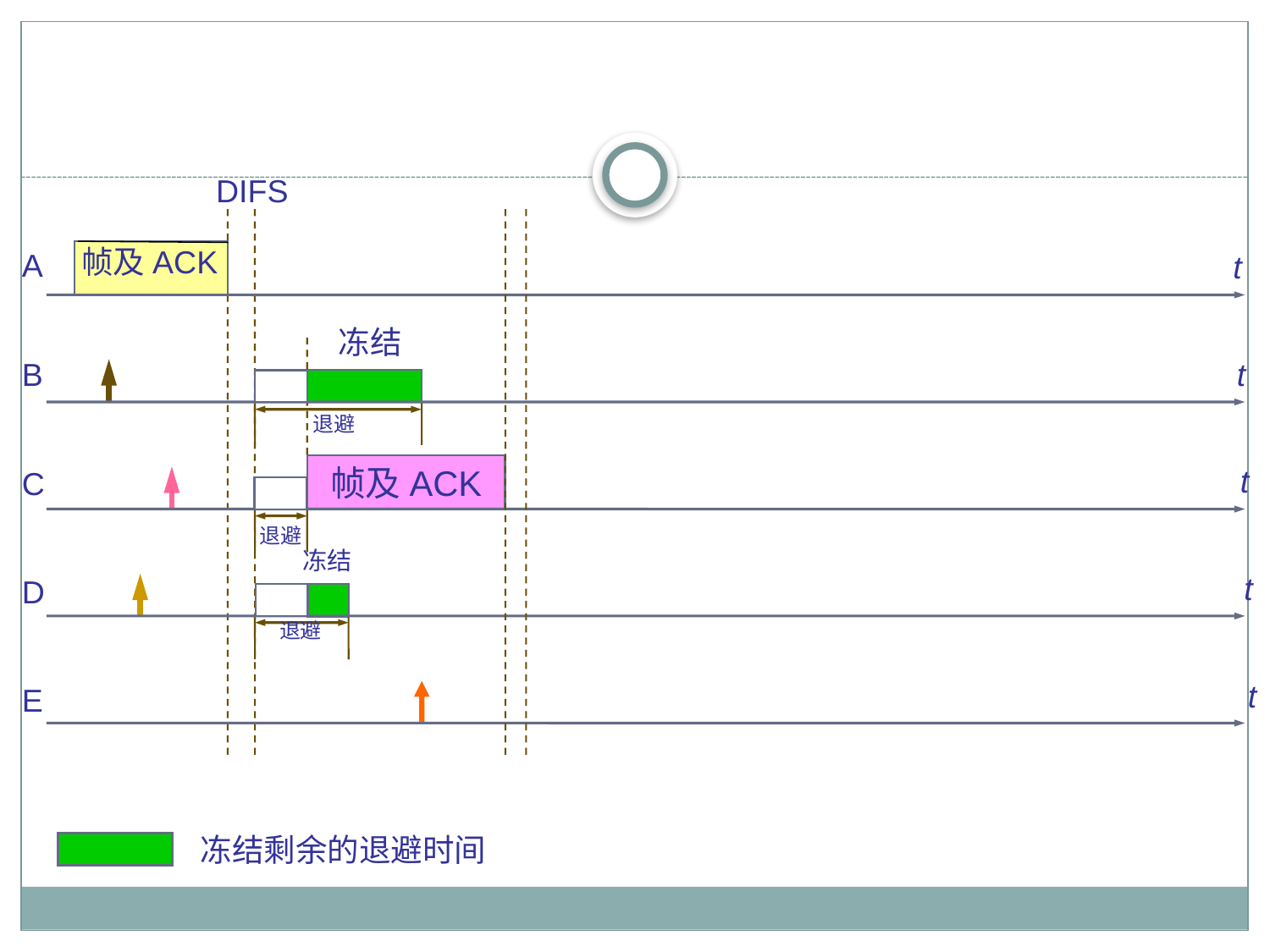

#
DIFS

帧及ACK
A

t

冻结

B
t

退避

t
帧及ACK
C

退避

冻结
t
D

退避

t
E

冻结剩余的退避时间